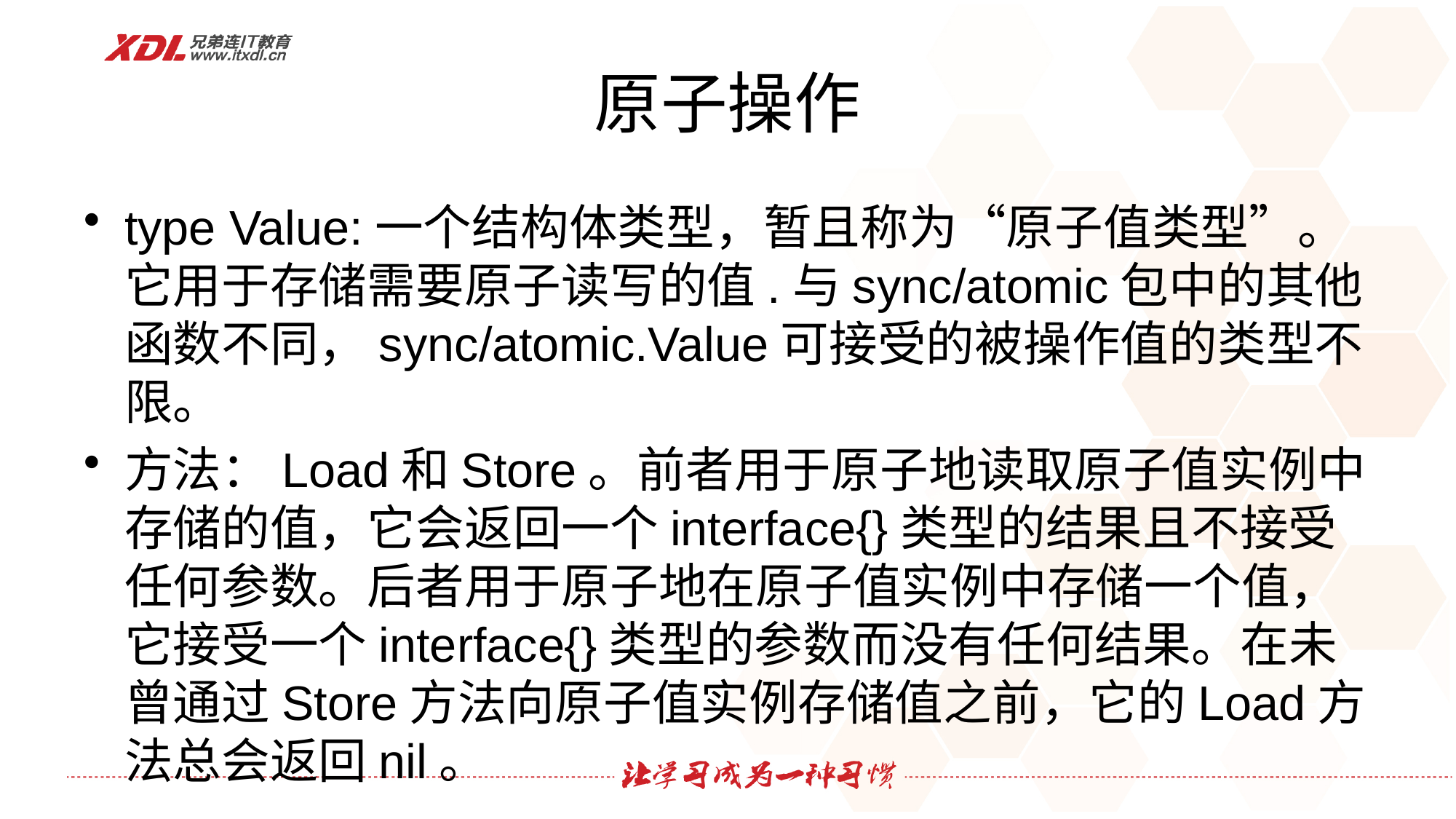

# 原子操作
type Value:一个结构体类型，暂且称为“原子值类型”。它用于存储需要原子读写的值.与sync/atomic包中的其他函数不同，sync/atomic.Value可接受的被操作值的类型不限。
方法：Load和Store。前者用于原子地读取原子值实例中存储的值，它会返回一个interface{}类型的结果且不接受任何参数。后者用于原子地在原子值实例中存储一个值，它接受一个interface{}类型的参数而没有任何结果。在未曾通过Store方法向原子值实例存储值之前，它的Load方法总会返回nil。